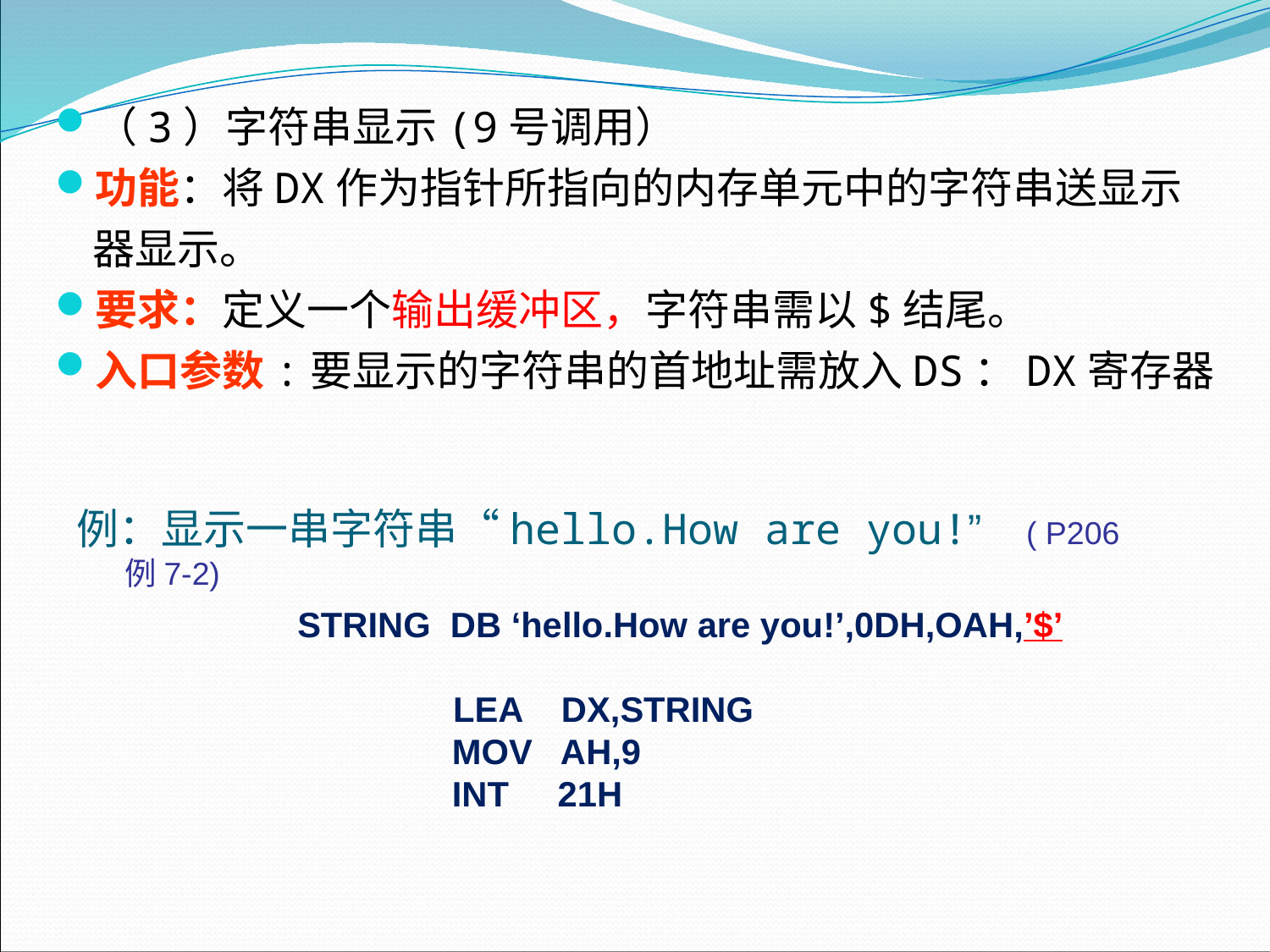

（3）字符串显示(9号调用）
功能：将DX作为指针所指向的内存单元中的字符串送显示器显示。
要求：定义一个输出缓冲区，字符串需以$结尾。
入口参数:要显示的字符串的首地址需放入DS：DX寄存器
例：显示一串字符串“hello.How are you!”     ( P206 例7-2)
STRING  DB ‘hello.How are you!’,0DH,OAH,’$’

                LEA    DX,STRING
	           MOV   AH,9
	           INT     21H